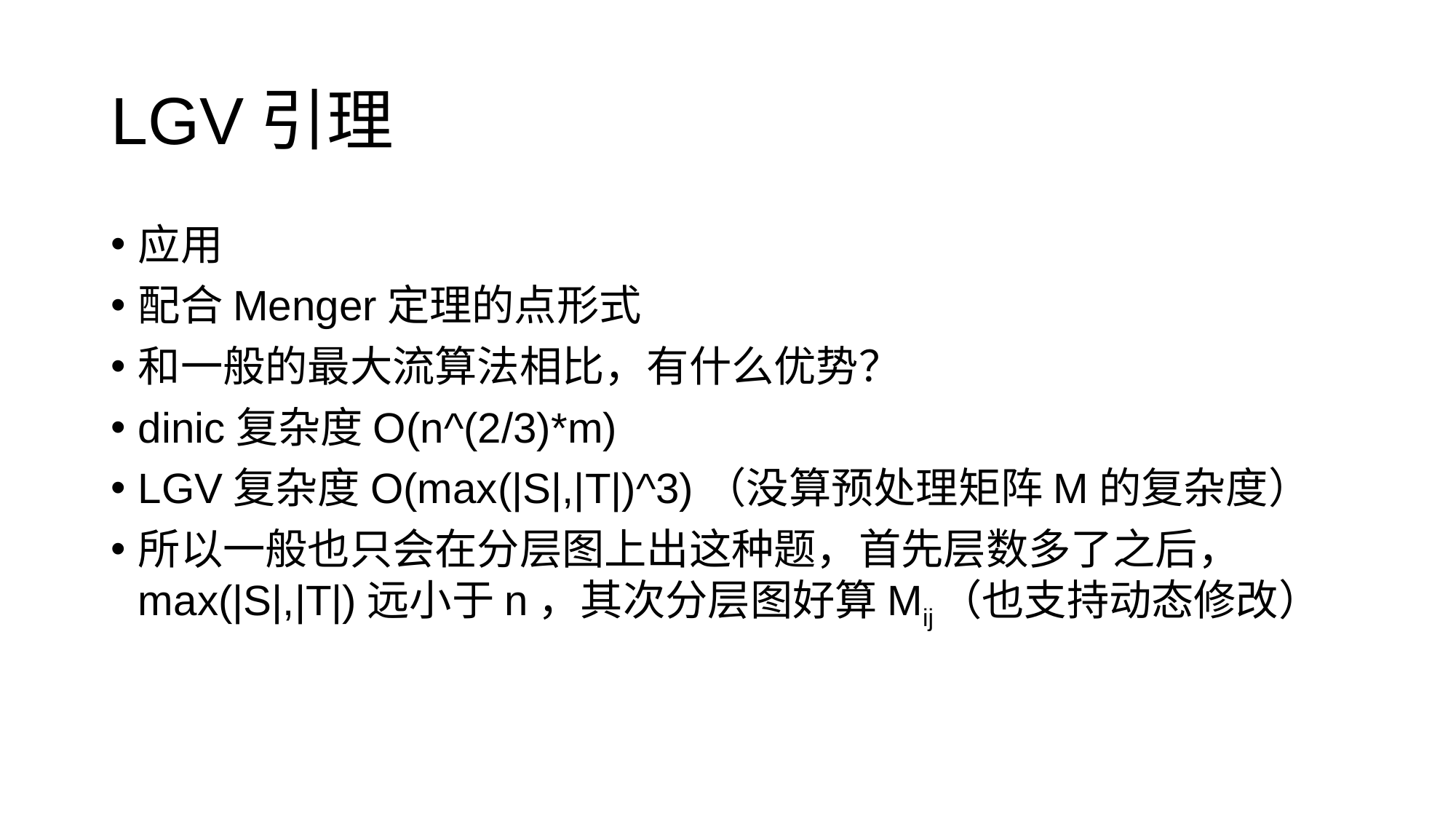

# LGV引理
应用
配合Menger定理的点形式
和一般的最大流算法相比，有什么优势？
dinic复杂度O(n^(2/3)*m)
LGV复杂度O(max(|S|,|T|)^3)（没算预处理矩阵M的复杂度）
所以一般也只会在分层图上出这种题，首先层数多了之后， max(|S|,|T|)远小于n，其次分层图好算Mij（也支持动态修改）